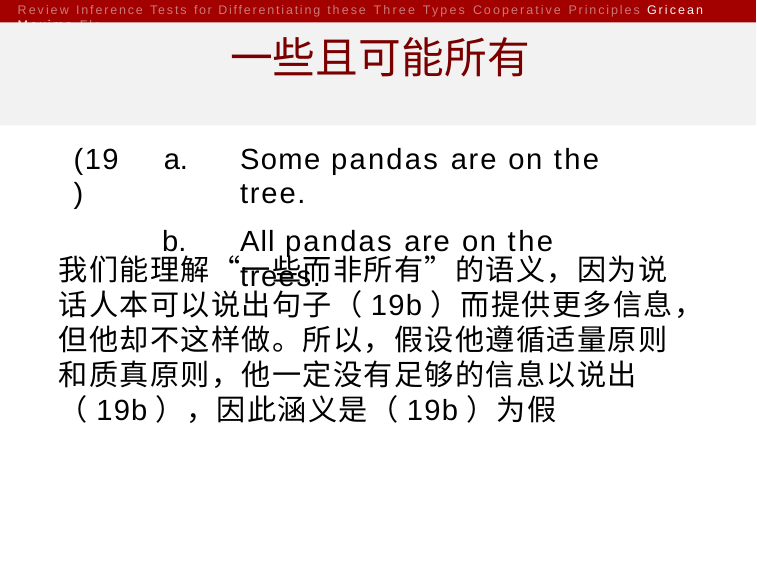

Review Inference Tests for Differentiating these Three Types Cooperative Principles Gricean Maxims Flo
# 一些且可能所有
Some pandas are on the tree.
All pandas are on the trees.
(19)
我们能理解“一些而非所有”的语义，因为说话人本可以说出句子（19b）而提供更多信息，但他却不这样做。所以，假设他遵循适量原则和质真原则，他一定没有足够的信息以说出（19b），因此涵义是（19b）为假